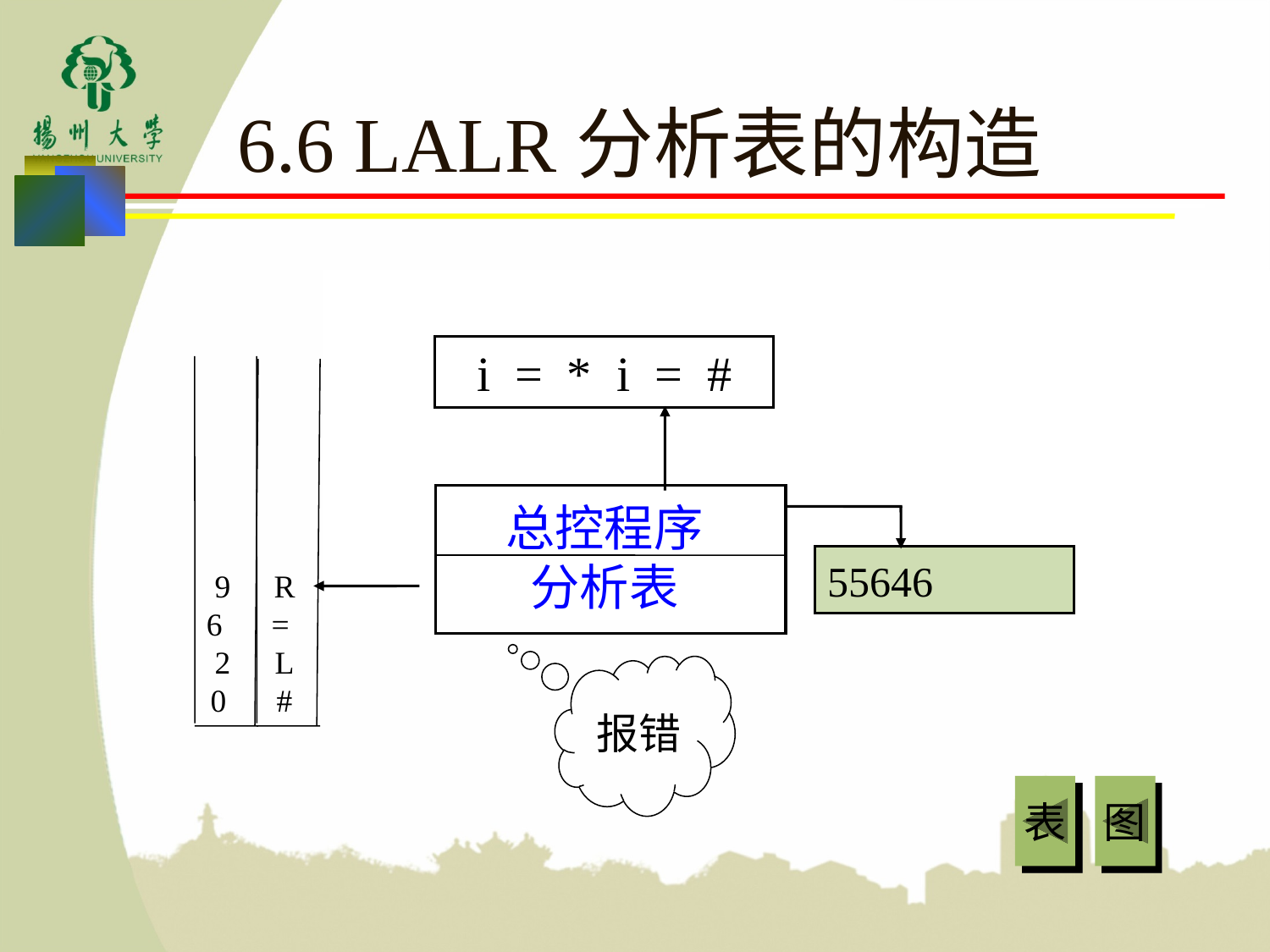

# 6.6 LALR分析表的构造
i  =  *  i  =  #

9
6
2
0

R
=
L
#

总控程序
分析表

55646

报错
表
图

134